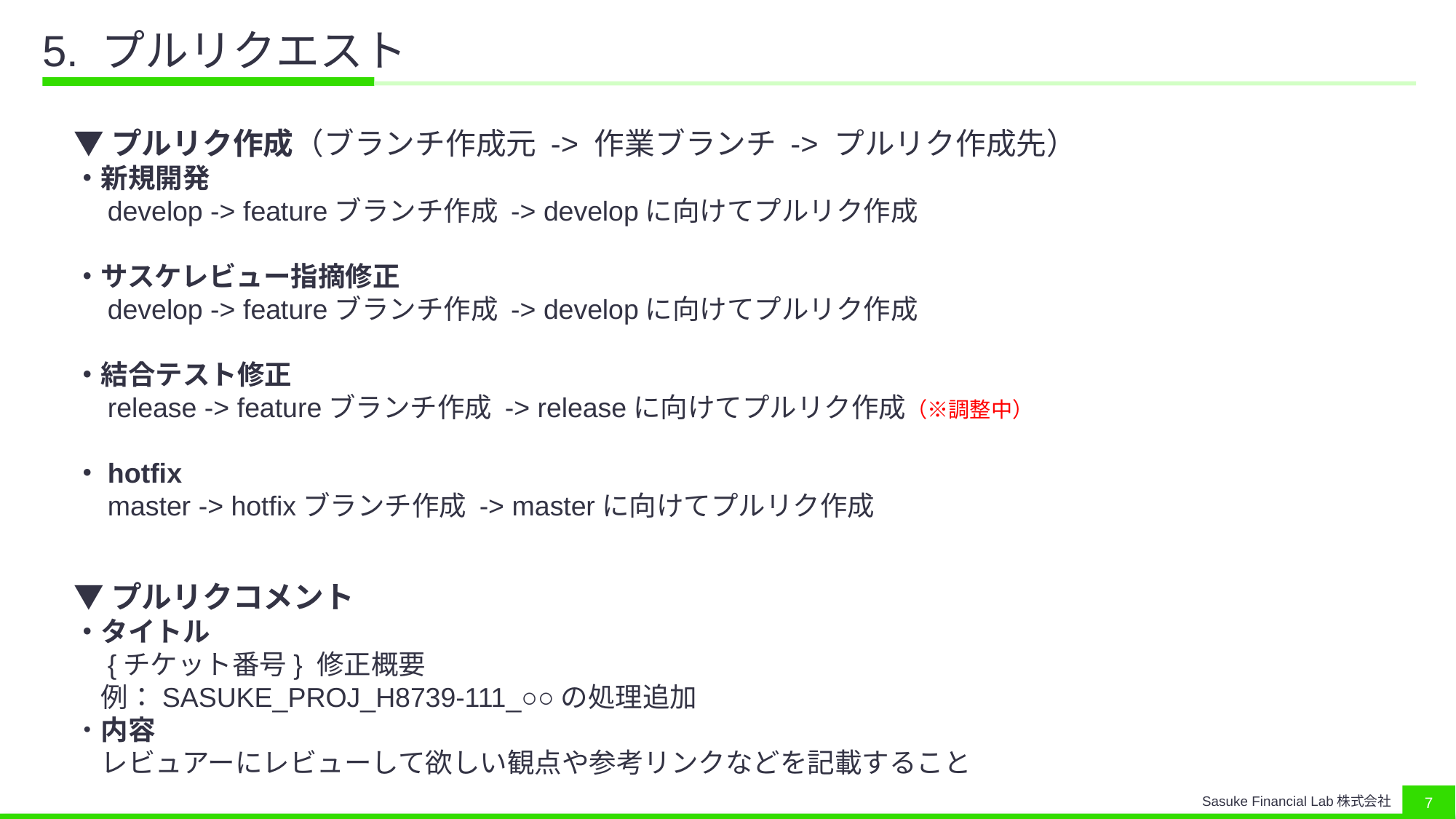

# 5. プルリクエスト
▼プルリク作成（ブランチ作成元 -> 作業ブランチ -> プルリク作成先）
・新規開発
　develop -> featureブランチ作成 -> developに向けてプルリク作成
・サスケレビュー指摘修正
　develop -> featureブランチ作成 -> developに向けてプルリク作成
・結合テスト修正
　release -> featureブランチ作成 -> releaseに向けてプルリク作成（※調整中）
・hotfix
　master -> hotfixブランチ作成 -> masterに向けてプルリク作成
▼プルリクコメント
・タイトル
　{チケット番号} 修正概要
　例：SASUKE_PROJ_H8739-111_○○の処理追加
・内容
　レビュアーにレビューして欲しい観点や参考リンクなどを記載すること
7
Sasuke Financial Lab株式会社